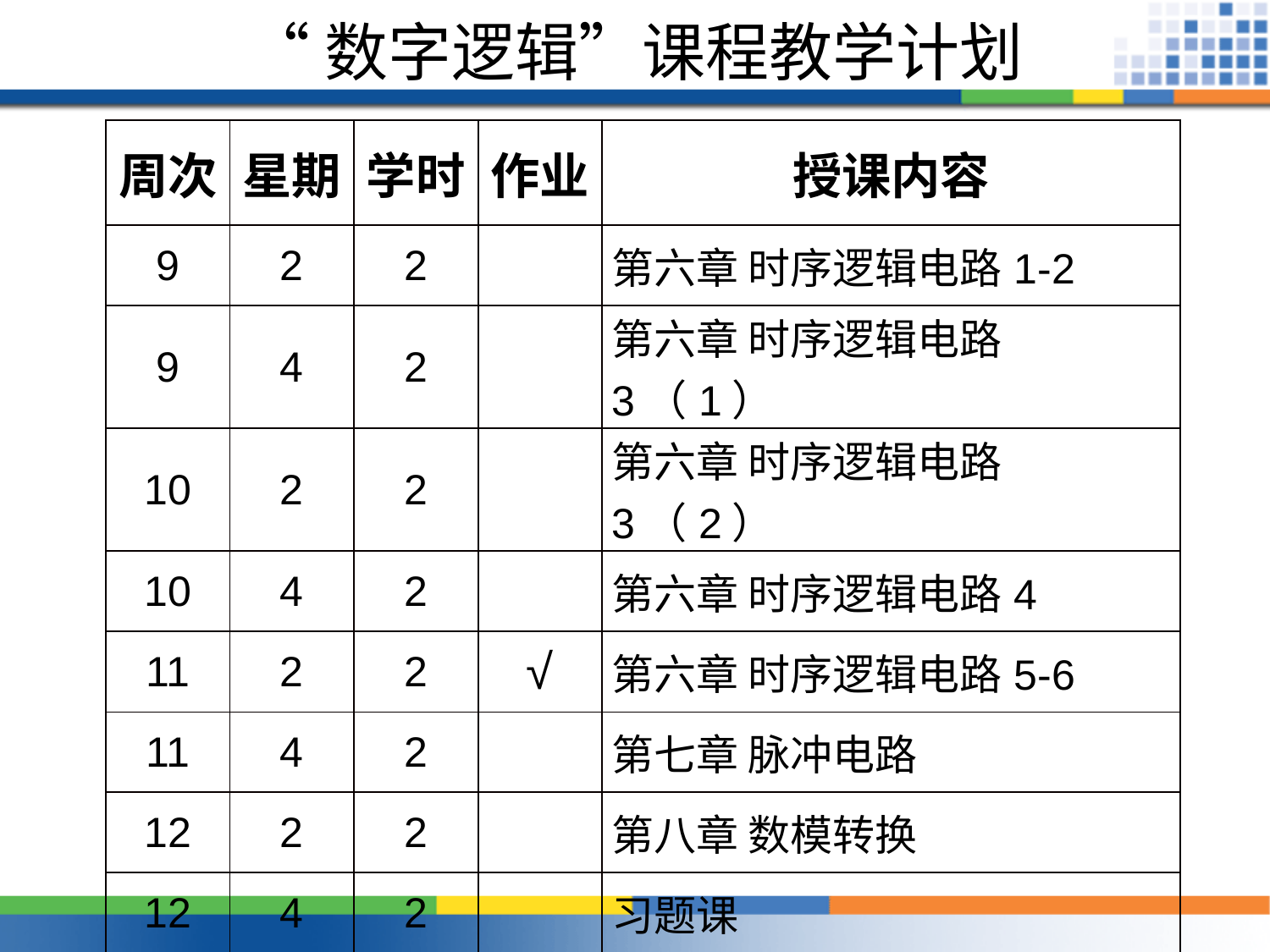

# “数字逻辑”课程教学计划
| 周次 | 星期 | 学时 | 作业 | 授课内容 |
| --- | --- | --- | --- | --- |
| 9 | 2 | 2 |  | 第六章 时序逻辑电路1-2 |
| 9 | 4 | 2 |  | 第六章 时序逻辑电路3（1） |
| 10 | 2 | 2 |  | 第六章 时序逻辑电路3（2） |
| 10 | 4 | 2 |  | 第六章 时序逻辑电路4 |
| 11 | 2 | 2 | √ | 第六章 时序逻辑电路5-6 |
| 11 | 4 | 2 |  | 第七章 脉冲电路 |
| 12 | 2 | 2 |  | 第八章 数模转换 |
| 12 | 4 | 2 |  | 习题课 |